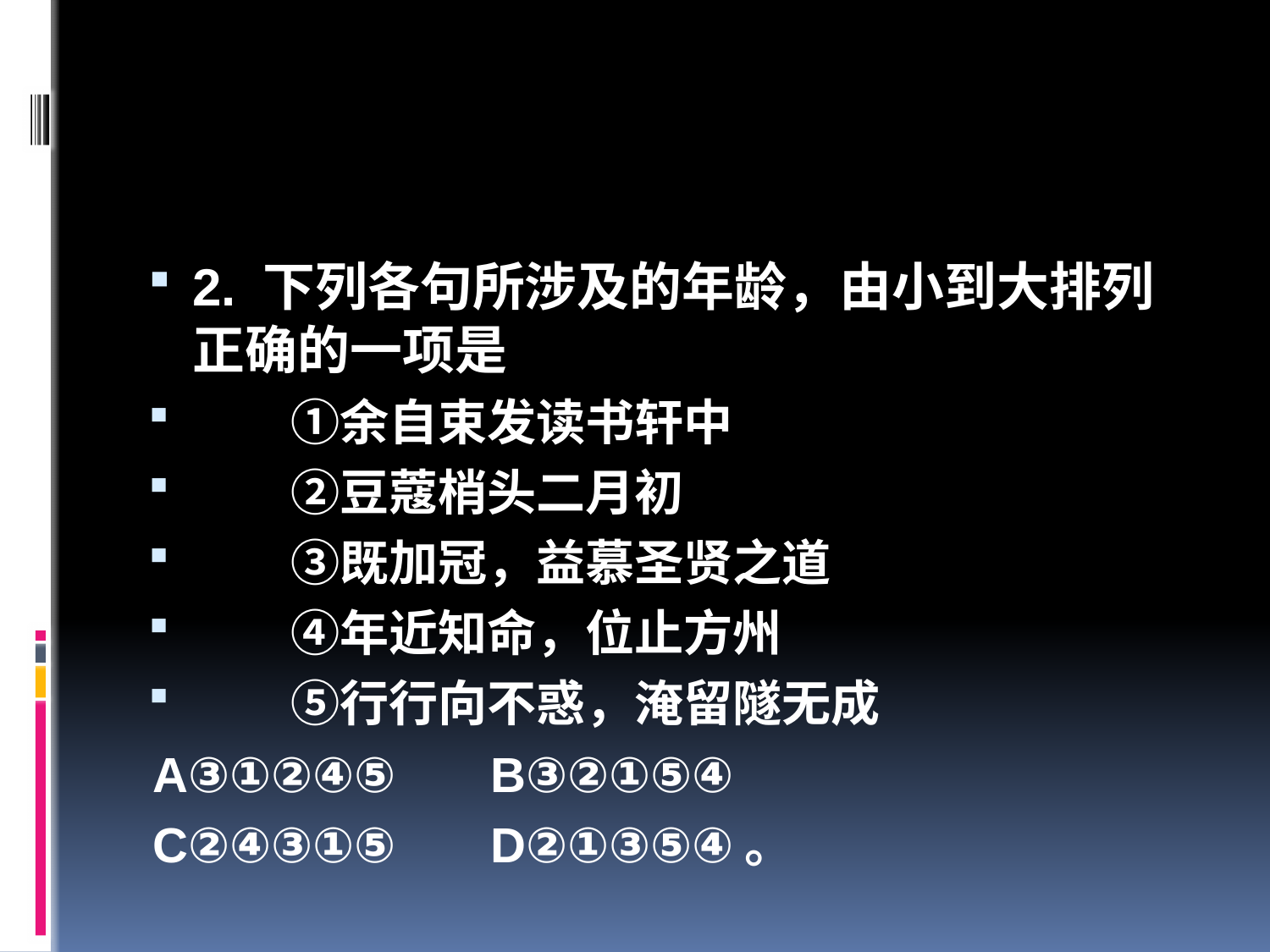

#
2. 下列各句所涉及的年龄，由小到大排列正确的一项是
　　①余自束发读书轩中
　　②豆蔻梢头二月初
　　③既加冠，益慕圣贤之道
　　④年近知命，位止方州
　　⑤行行向不惑，淹留隧无成
 A③①②④⑤       B③②①⑤④
 C②④③①⑤       D②①③⑤④。